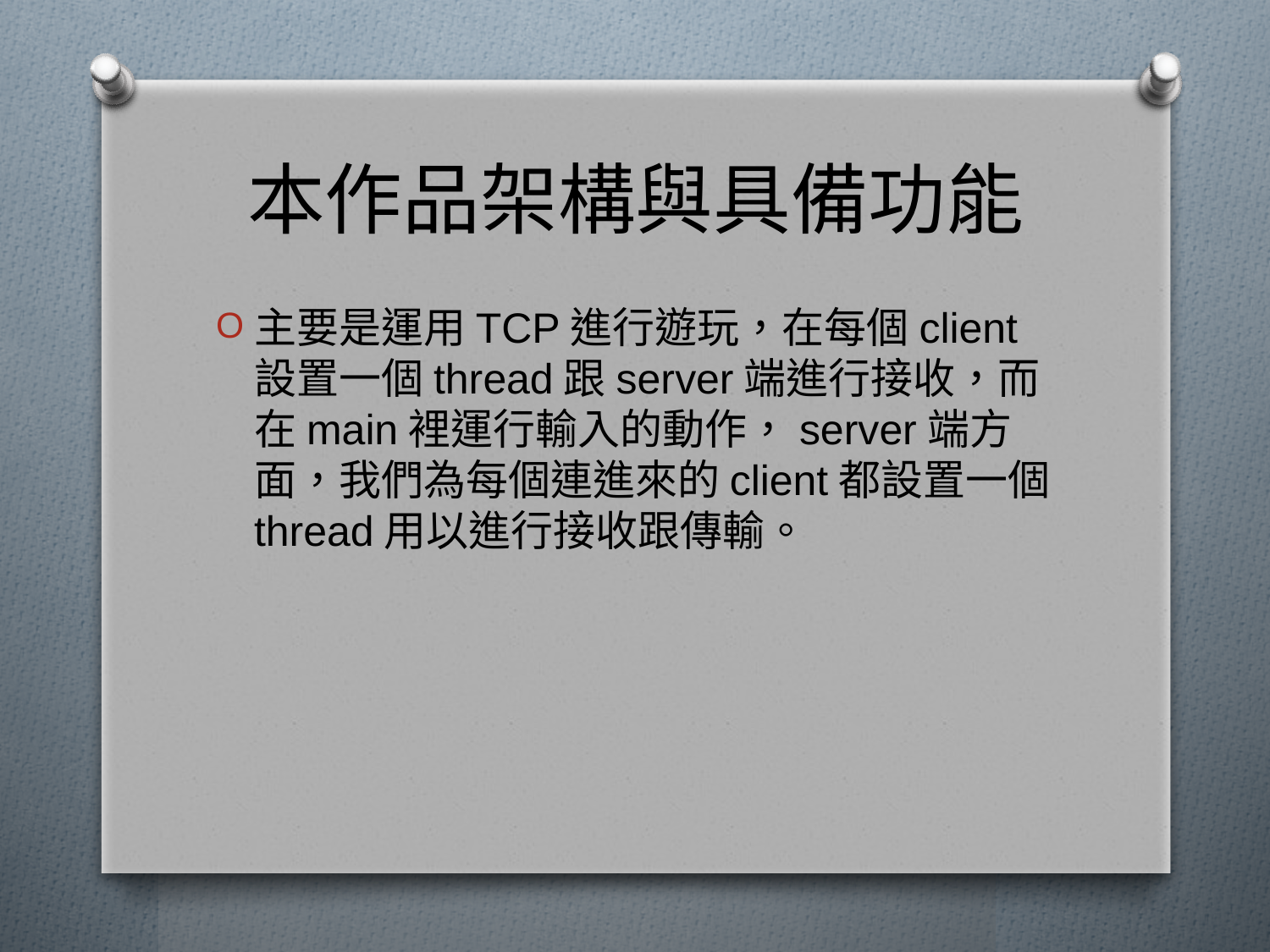

# 本作品架構與具備功能
主要是運用TCP進行遊玩，在每個client設置一個thread跟server端進行接收，而在main裡運行輸入的動作，server端方面，我們為每個連進來的client都設置一個thread用以進行接收跟傳輸。